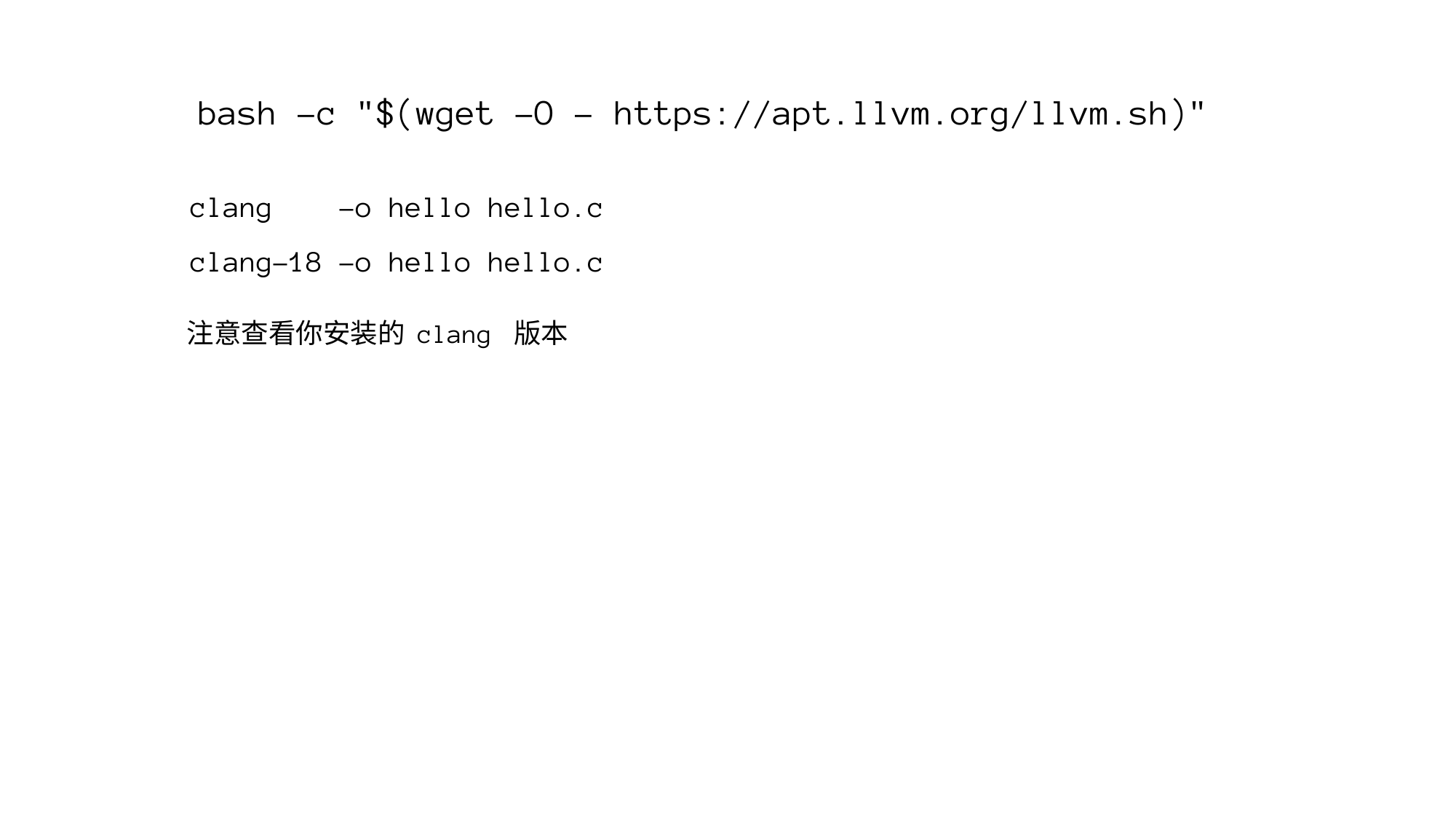

bash -c "$(wget -O - https://apt.llvm.org/llvm.sh)"
clang    -o hello hello.c
clang-18 -o hello hello.c
注意查看你安装的 clang 版本